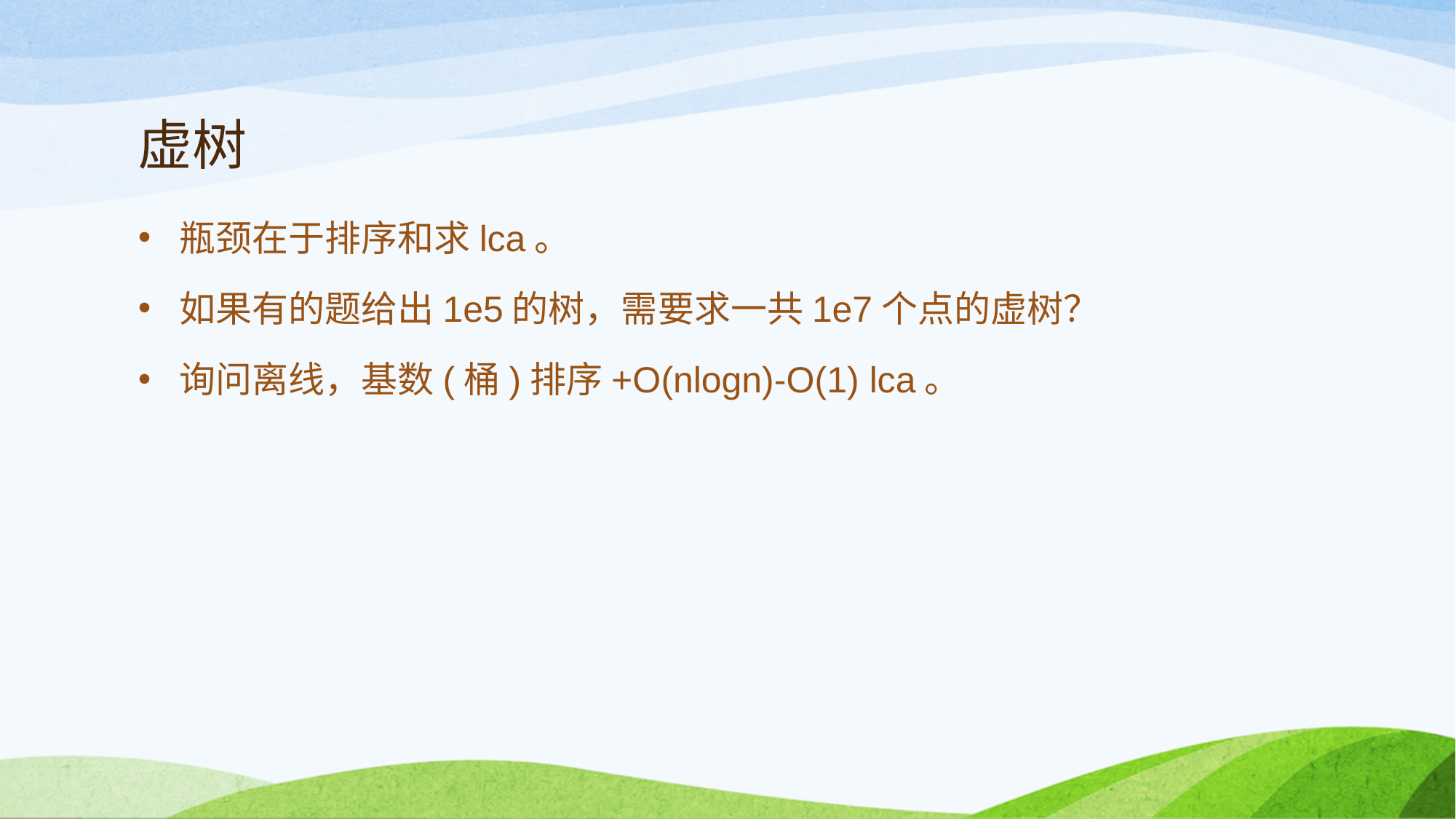

# 虚树
瓶颈在于排序和求lca。
如果有的题给出1e5的树，需要求一共1e7个点的虚树？
询问离线，基数(桶)排序+O(nlogn)-O(1) lca。